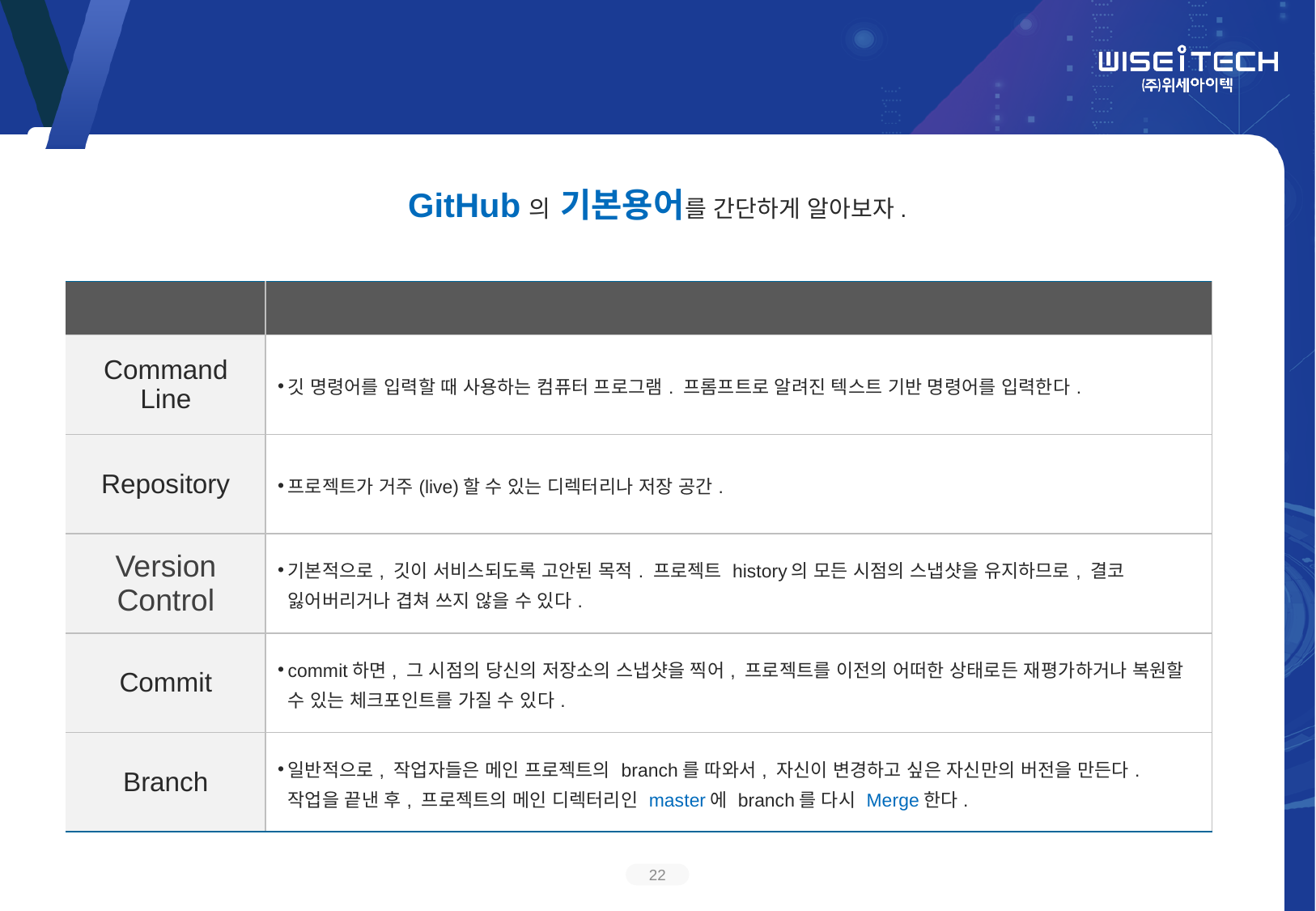

GitHub 기본용어
GitHub의 기본용어를 간단하게 알아보자.
| 용어 | 설명 |
| --- | --- |
| Command Line | 깃 명령어를 입력할 때 사용하는 컴퓨터 프로그램. 프롬프트로 알려진 텍스트 기반 명령어를 입력한다. |
| Repository | 프로젝트가 거주(live)할 수 있는 디렉터리나 저장 공간. |
| Version Control | 기본적으로, 깃이 서비스되도록 고안된 목적. 프로젝트 history의 모든 시점의 스냅샷을 유지하므로, 결코 잃어버리거나 겹쳐 쓰지 않을 수 있다. |
| Commit | commit하면, 그 시점의 당신의 저장소의 스냅샷을 찍어, 프로젝트를 이전의 어떠한 상태로든 재평가하거나 복원할 수 있는 체크포인트를 가질 수 있다. |
| Branch | 일반적으로, 작업자들은 메인 프로젝트의 branch를 따와서, 자신이 변경하고 싶은 자신만의 버전을 만든다. 작업을 끝낸 후, 프로젝트의 메인 디렉터리인 master에 branch를 다시 Merge한다. |